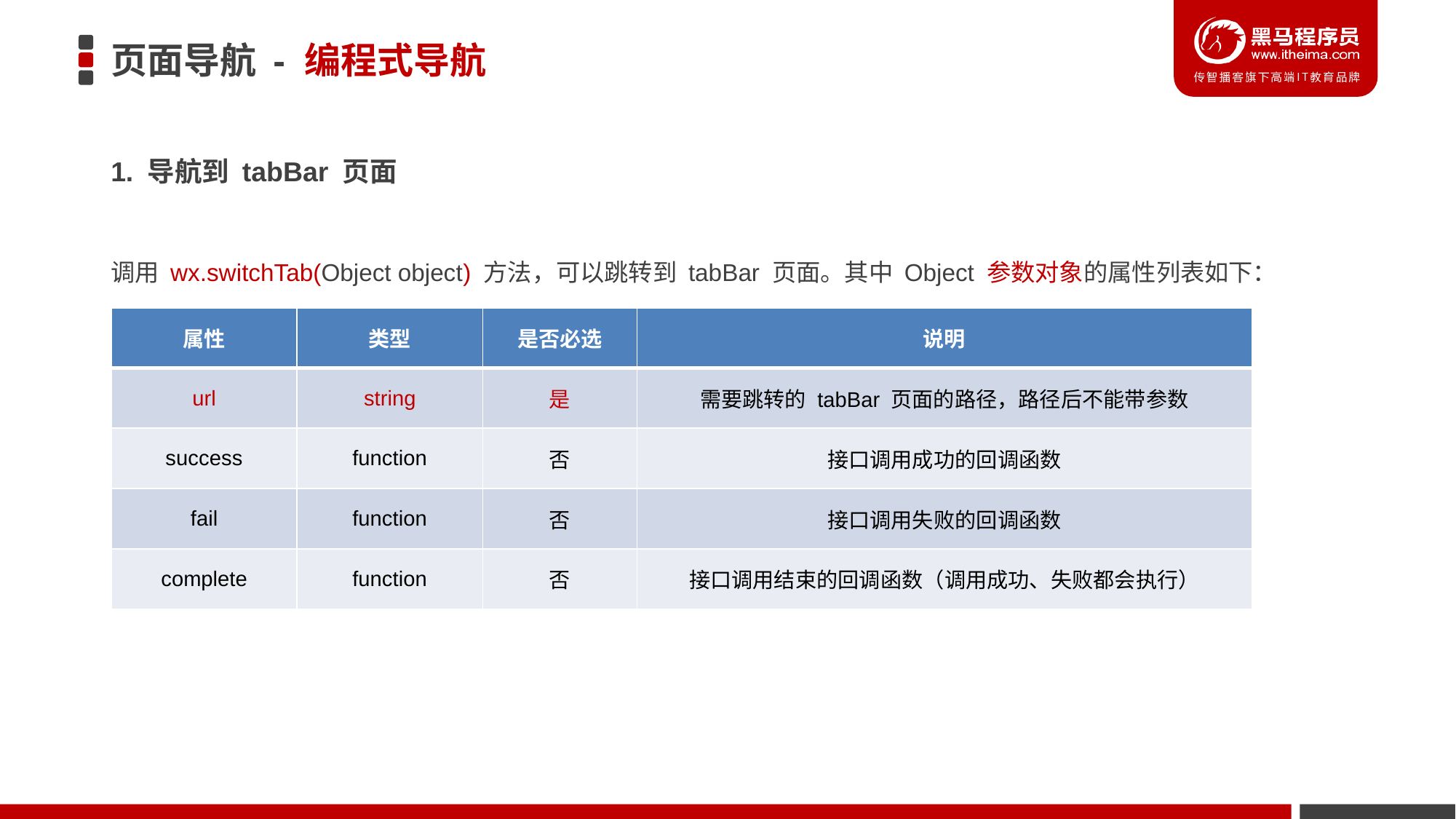

# 页面导航 - 编程式导航
1. 导航到 tabBar 页面
调用 wx.switchTab(Object object) 方法，可以跳转到 tabBar 页面。其中 Object 参数对象的属性列表如下：
| 属性 | 类型 | 是否必选 | 说明 |
| --- | --- | --- | --- |
| url | string | 是 | 需要跳转的 tabBar 页面的路径，路径后不能带参数 |
| success | function | 否 | 接口调用成功的回调函数 |
| fail | function | 否 | 接口调用失败的回调函数 |
| complete | function | 否 | 接口调用结束的回调函数（调用成功、失败都会执行） |